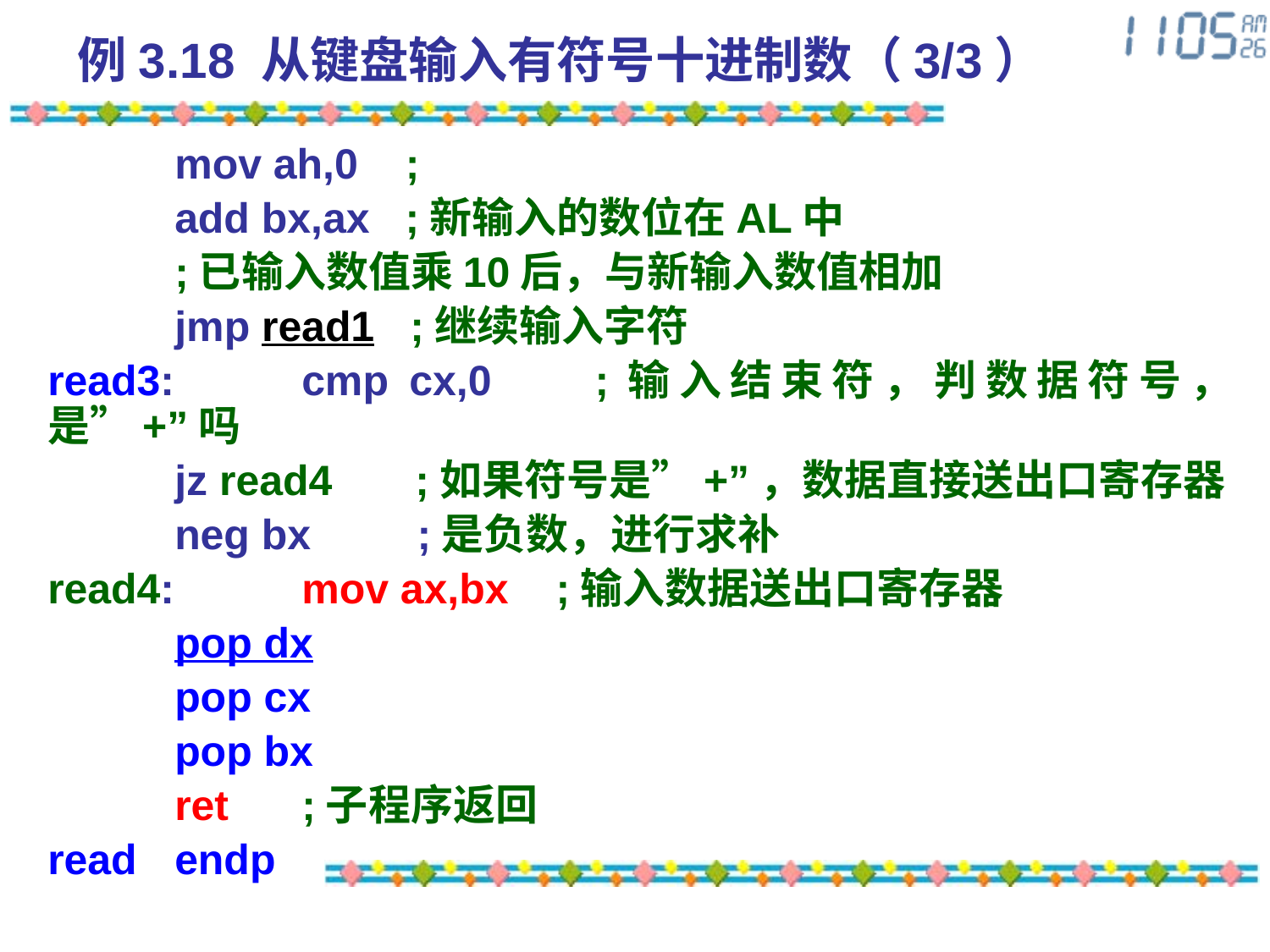

# 例3.18 从键盘输入有符号十进制数（3/3）
	mov ah,0    ;
	add bx,ax   ;新输入的数位在AL中
	;已输入数值乘10后，与新输入数值相加
	jmp read1   ;继续输入字符
read3:	cmp cx,0     ;输入结束符，判数据符号，是”+”吗
	jz read4       ;如果符号是”+”，数据直接送出口寄存器
	neg bx         ;是负数，进行求补
read4:	mov ax,bx    ;输入数据送出口寄存器
	pop dx
	pop cx
	pop bx
	ret	;子程序返回
read	endp